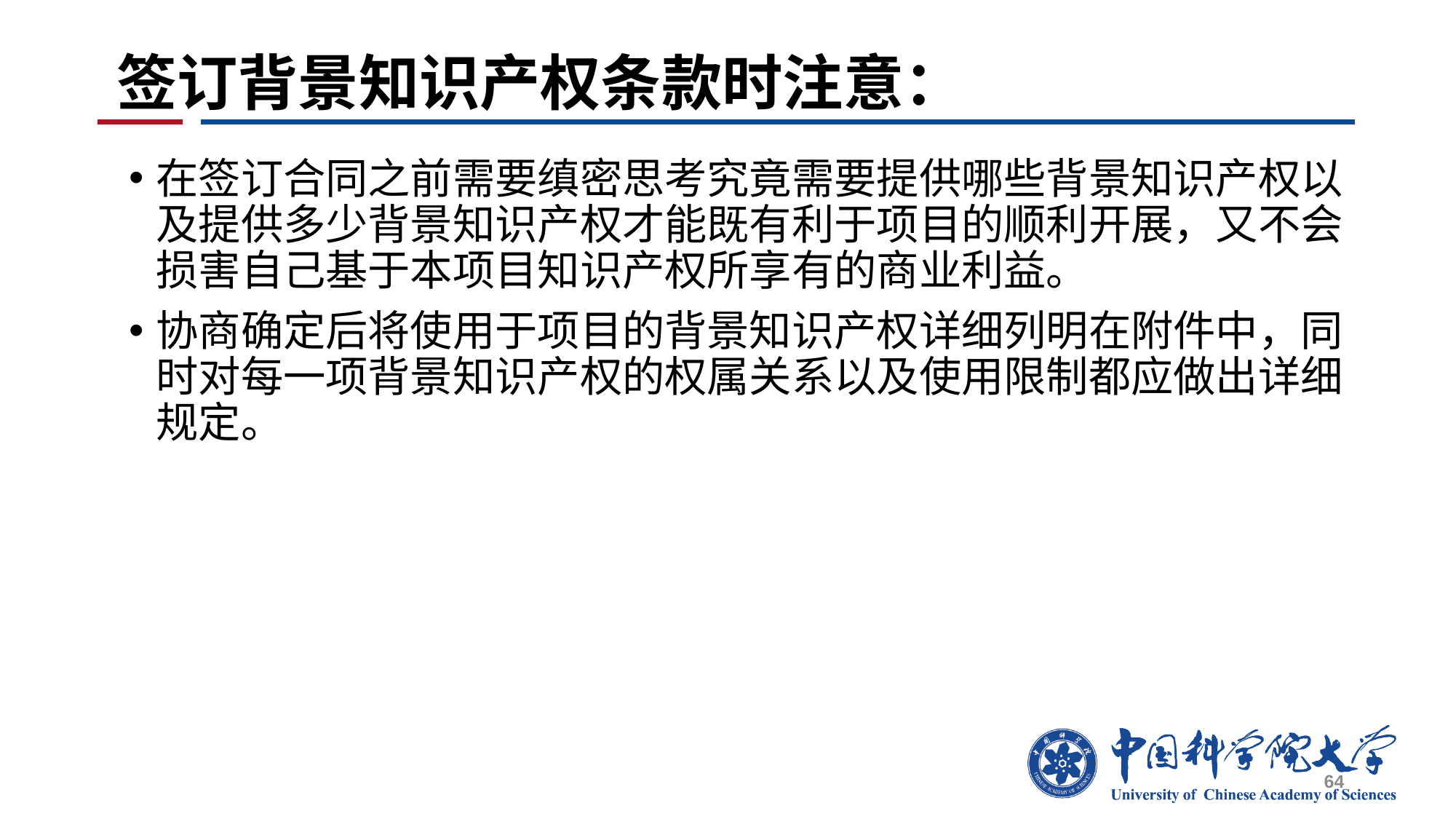

64
# 签订背景知识产权条款时注意：
在签订合同之前需要缜密思考究竟需要提供哪些背景知识产权以及提供多少背景知识产权才能既有利于项目的顺利开展，又不会损害自己基于本项目知识产权所享有的商业利益。
协商确定后将使用于项目的背景知识产权详细列明在附件中，同时对每一项背景知识产权的权属关系以及使用限制都应做出详细规定。